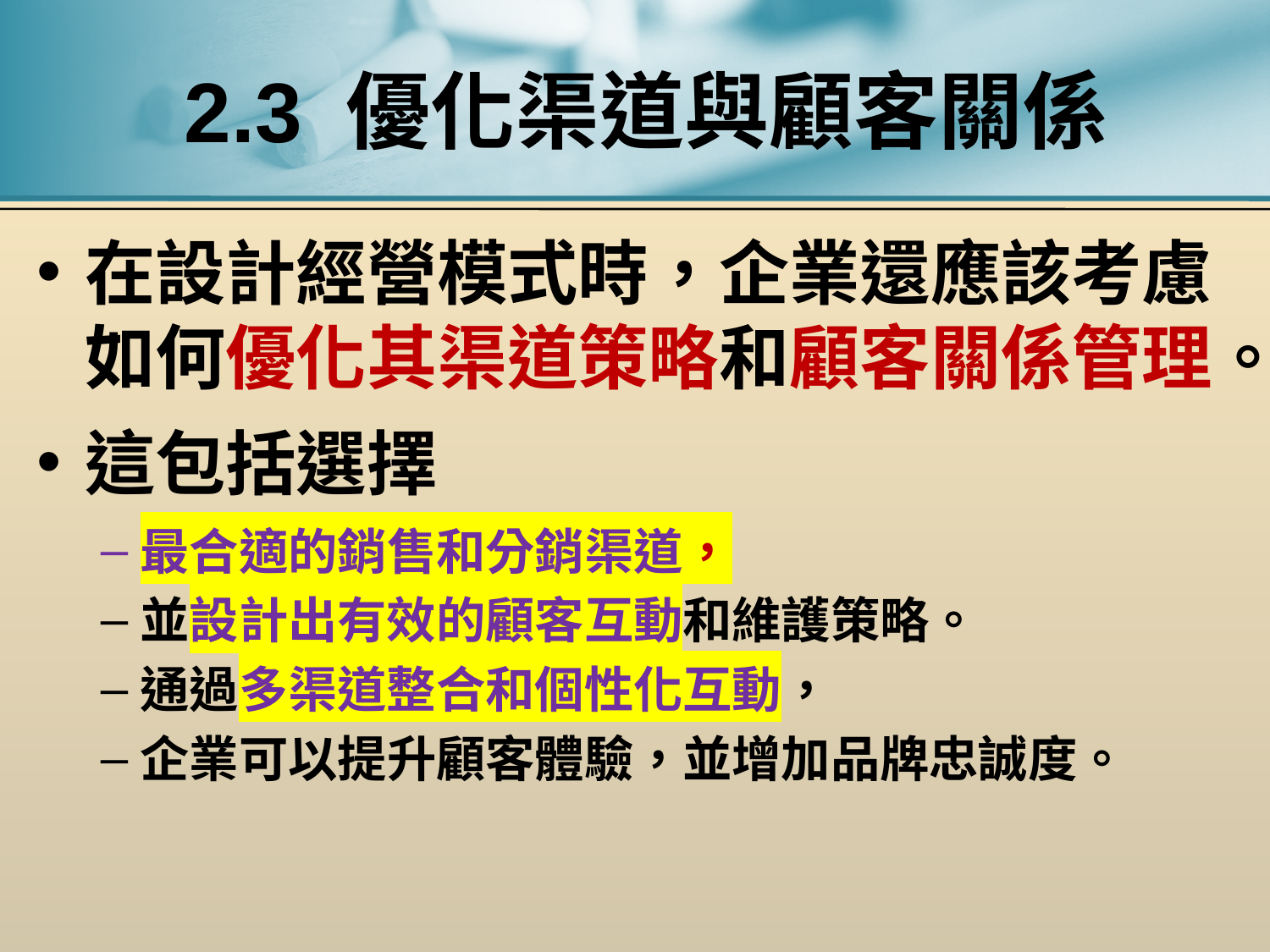

# 2.3 優化渠道與顧客關係
在設計經營模式時，企業還應該考慮如何優化其渠道策略和顧客關係管理。
這包括選擇
最合適的銷售和分銷渠道，
並設計出有效的顧客互動和維護策略。
通過多渠道整合和個性化互動，
企業可以提升顧客體驗，並增加品牌忠誠度。